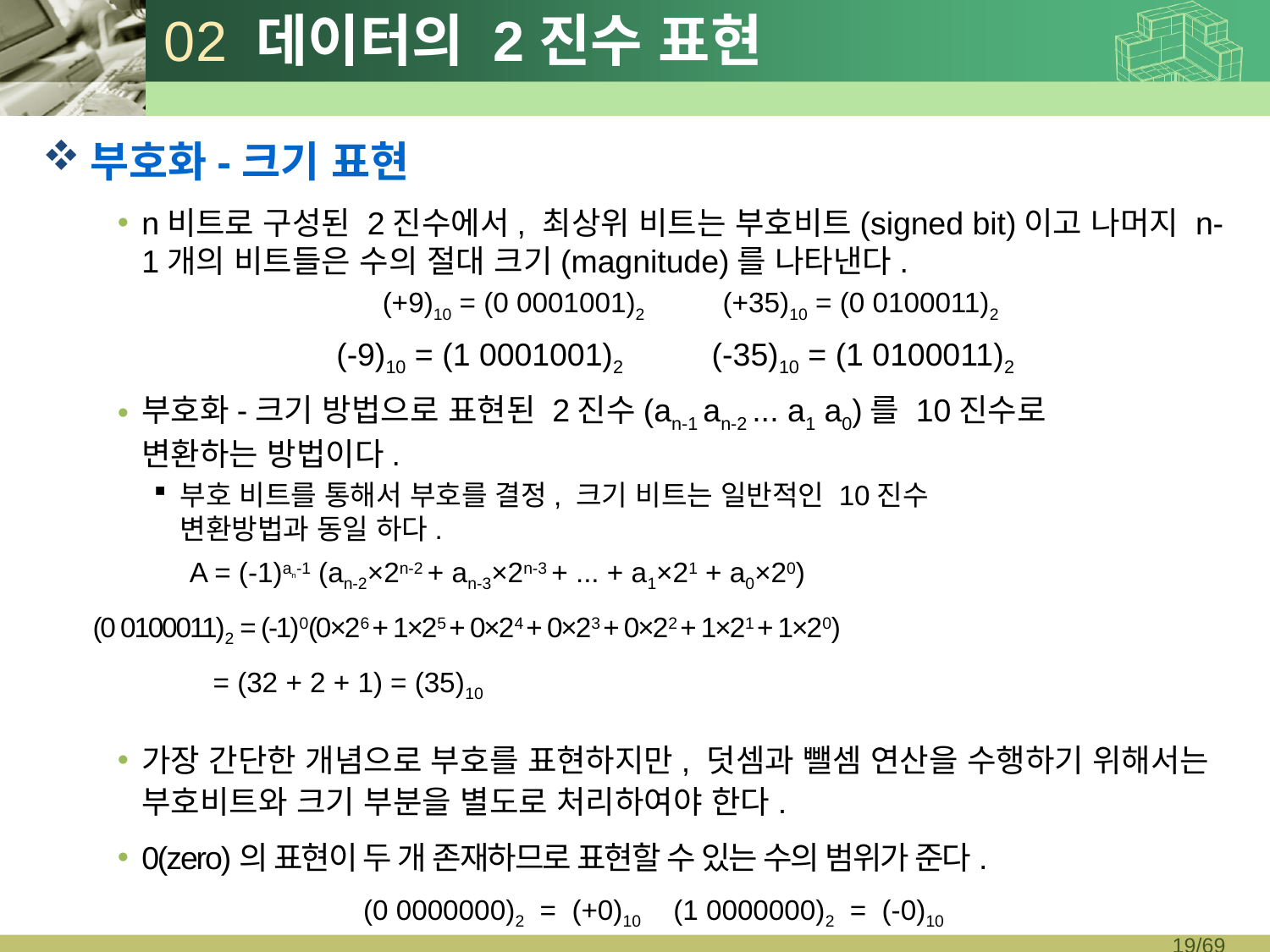

# 02 데이터의 2진수 표현
부호화-크기 표현
n비트로 구성된 2진수에서, 최상위 비트는 부호비트(signed bit)이고 나머지 n-1개의 비트들은 수의 절대 크기(magnitude)를 나타낸다.
(+9)10 = (0 0001001)2          (+35)10 = (0 0100011)2
     (-9)10 = (1 0001001)2          (-35)10 = (1 0100011)2
부호화-크기 방법으로 표현된 2진수(an-1 an-2 ... a1 a0)를 10진수로
변환하는 방법이다.
부호 비트를 통해서 부호를 결정, 크기 비트는 일반적인 10진수
변환방법과 동일 하다.
              A = (-1)an-1 (an-2×2n-2 + an-3×2n-3 + ... + a1×21 + a0×20)
  (0 0100011)2 = (-1)0(0×26 + 1×25 + 0×24 + 0×23 + 0×22 + 1×21 + 1×20)
                 = (32 + 2 + 1) = (35)10

가장 간단한 개념으로 부호를 표현하지만, 덧셈과 뺄셈 연산을 수행하기 위해서는 부호비트와 크기 부분을 별도로 처리하여야 한다.
0(zero)의 표현이 두 개 존재하므로 표현할 수 있는 수의 범위가 준다.
(0 0000000)2  =  (+0)10     (1 0000000)2  =  (-0)10